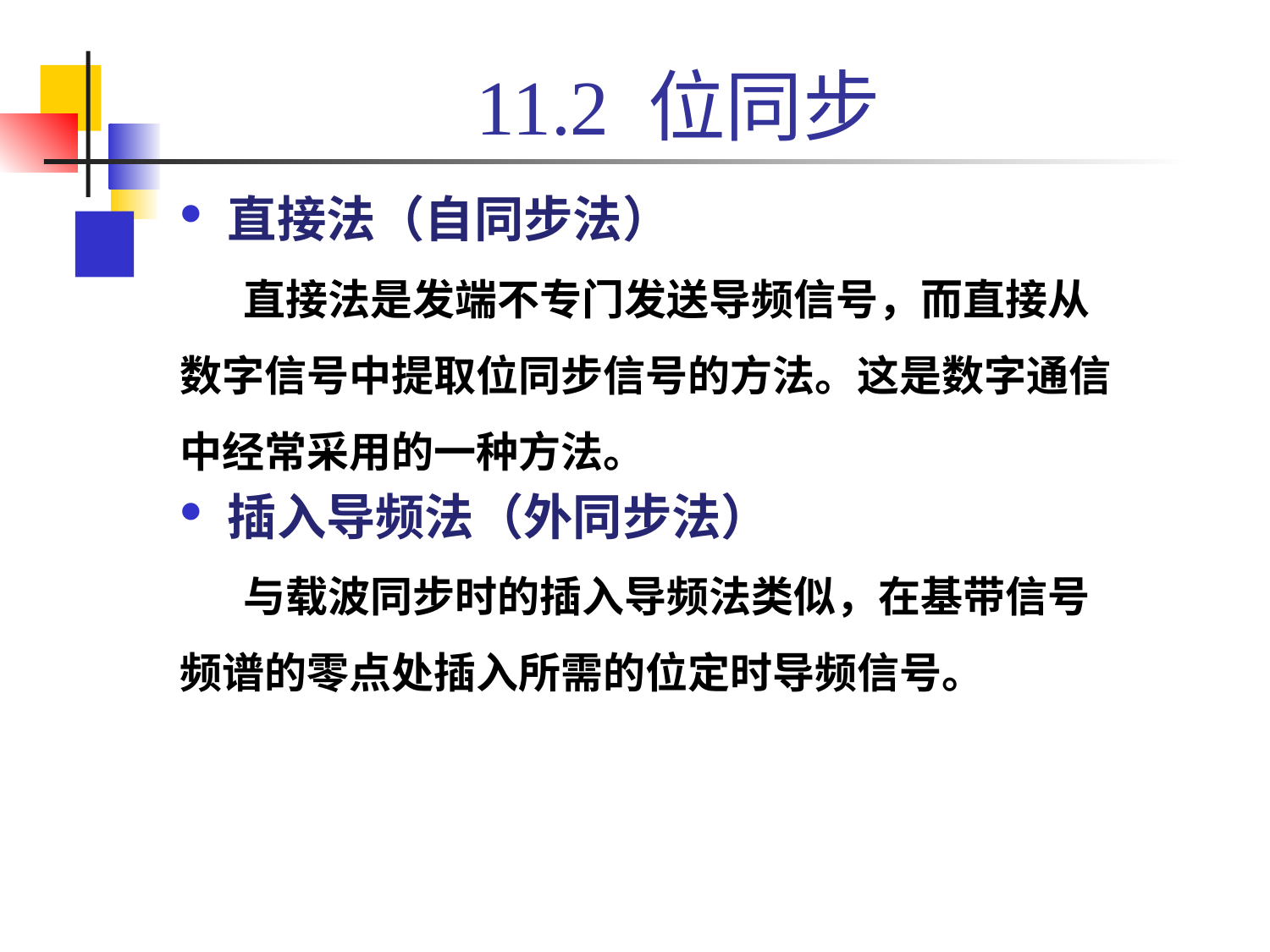

11.2 位同步
直接法（自同步法）
直接法是发端不专门发送导频信号，而直接从数字信号中提取位同步信号的方法。这是数字通信中经常采用的一种方法。
插入导频法（外同步法）
与载波同步时的插入导频法类似，在基带信号频谱的零点处插入所需的位定时导频信号。